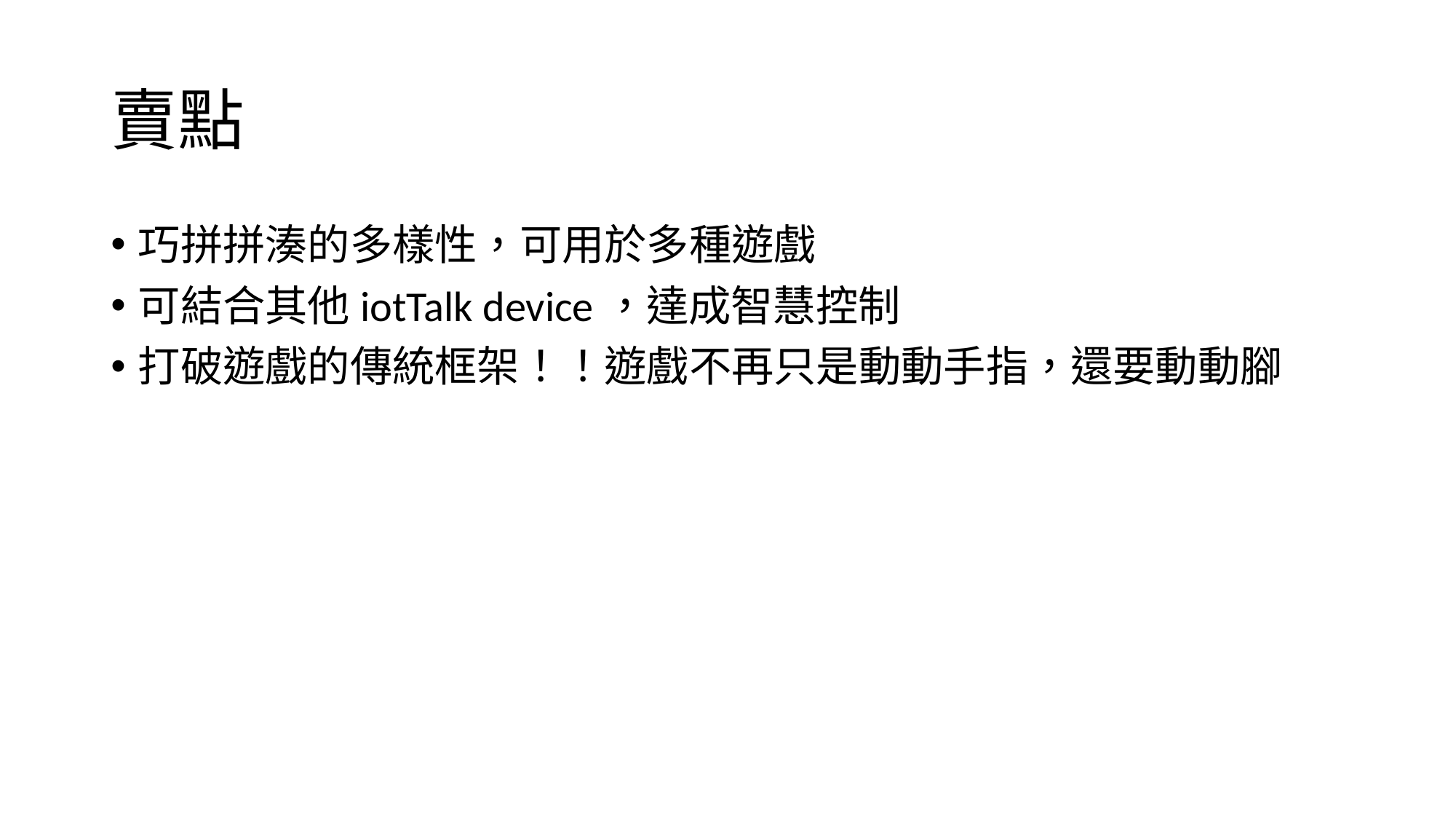

# 賣點
巧拼拼湊的多樣性，可用於多種遊戲
可結合其他iotTalk device，達成智慧控制
打破遊戲的傳統框架！！遊戲不再只是動動手指，還要動動腳